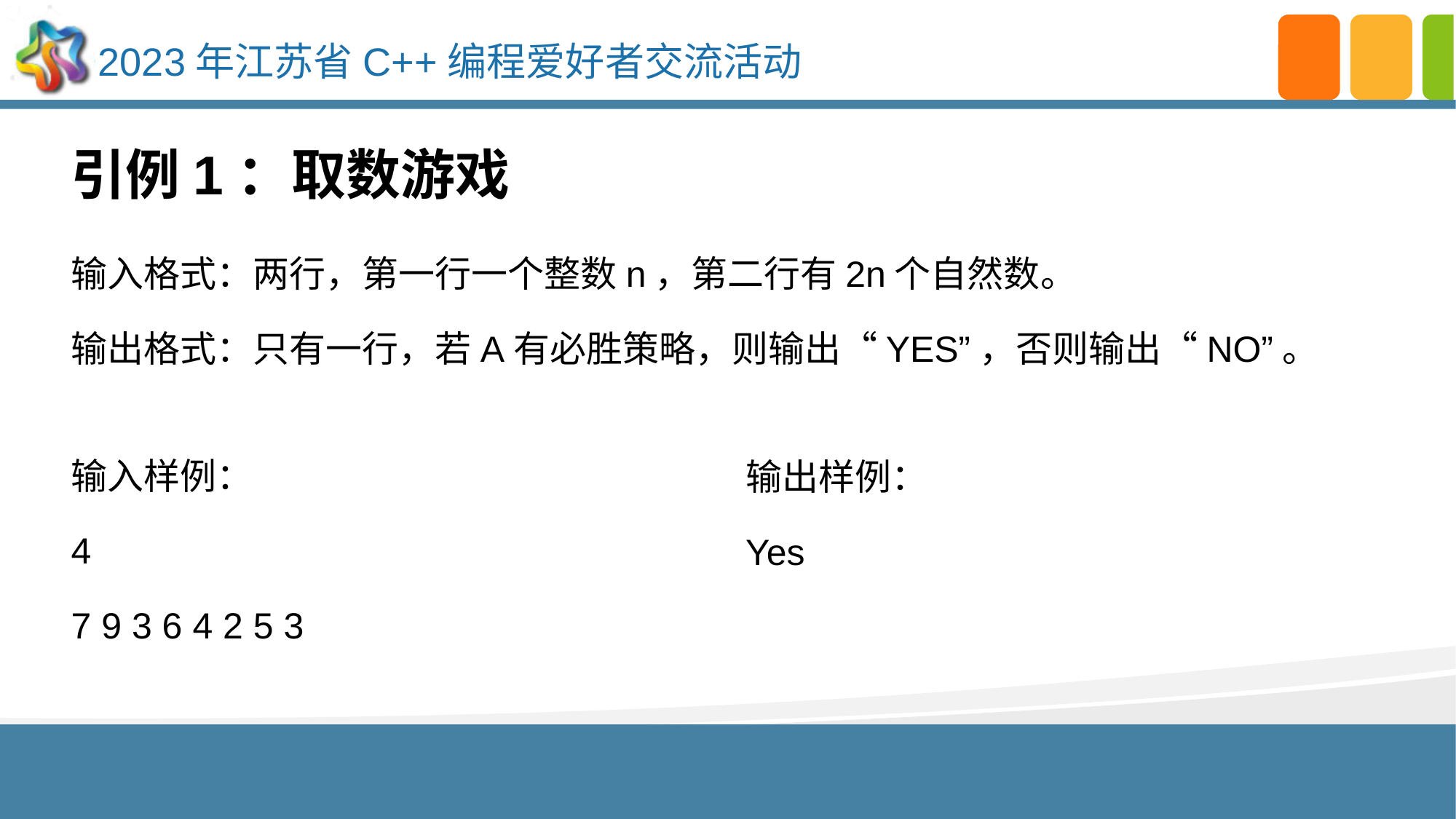

引例1：取数游戏
输入格式：两行，第一行一个整数n，第二行有2n个自然数。
输出格式：只有一行，若A有必胜策略，则输出“YES”，否则输出“NO”。

输入样例：
4
7 9 3 6 4 2 5 3

输出样例：
Yes